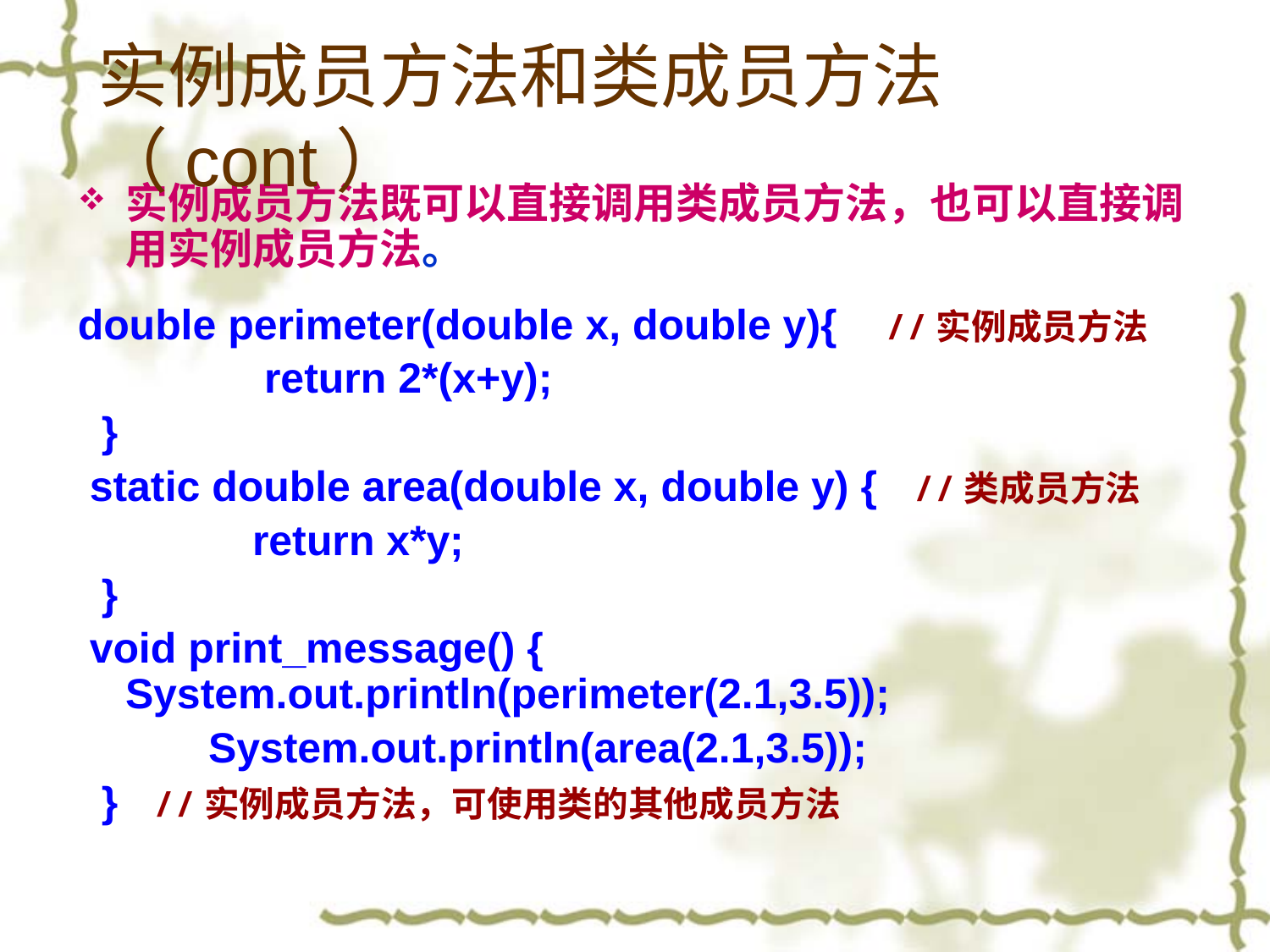

# 实例成员方法和类成员方法（cont）
实例成员方法既可以直接调用类成员方法，也可以直接调用实例成员方法。
double perimeter(double x, double y){    //实例成员方法
  		 return 2*(x+y);
  }
 static double area(double x, double y) {   //类成员方法
		return x*y;
  }
 void print_message() {	System.out.println(perimeter(2.1,3.5));
    	       System.out.println(area(2.1,3.5));
  }   //实例成员方法，可使用类的其他成员方法